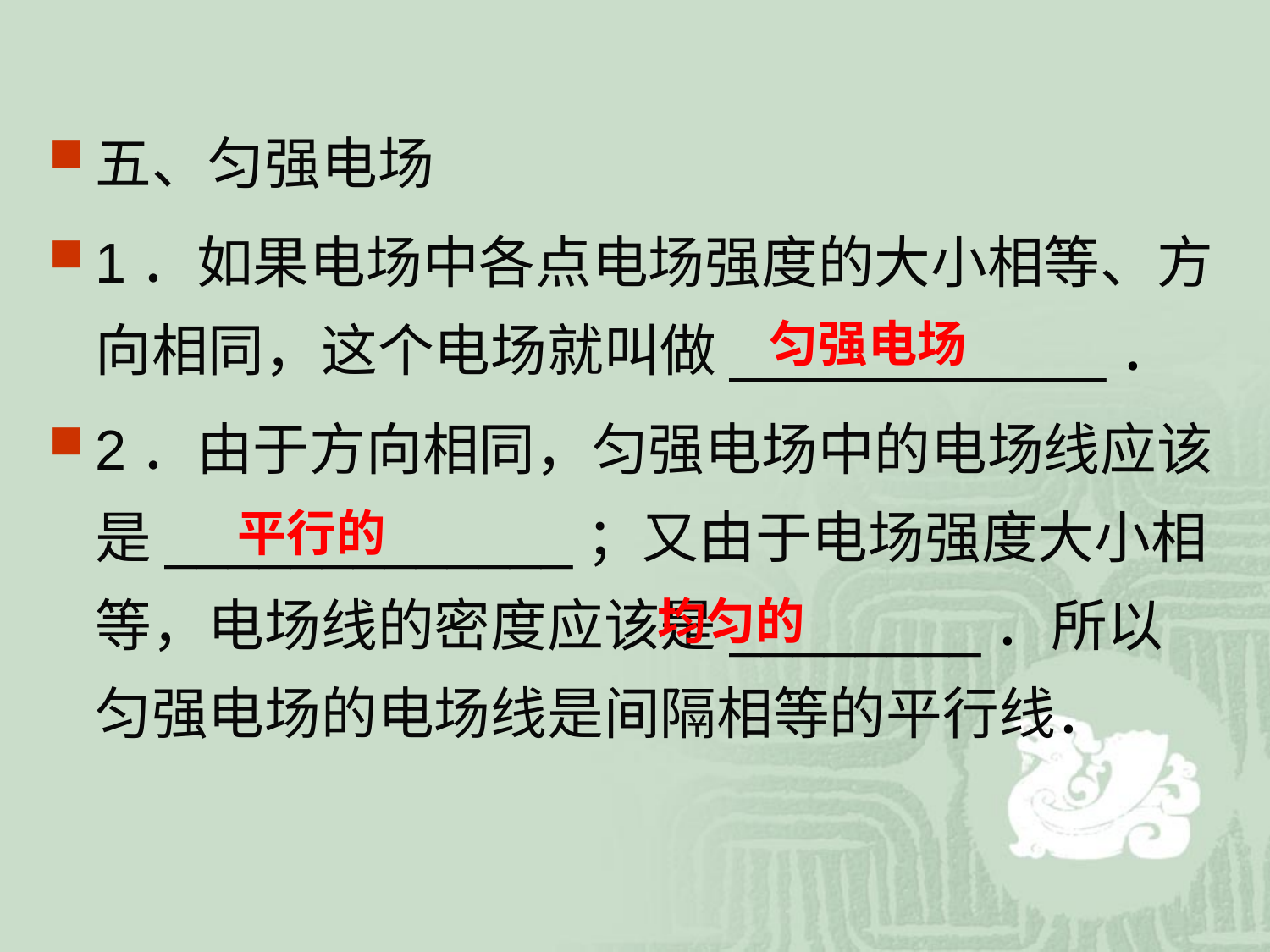

五、匀强电场
1．如果电场中各点电场强度的大小相等、方向相同，这个电场就叫做____________．
2．由于方向相同，匀强电场中的电场线应该是_____________；又由于电场强度大小相等，电场线的密度应该是________．所以匀强电场的电场线是间隔相等的平行线．
匀强电场
平行的
均匀的